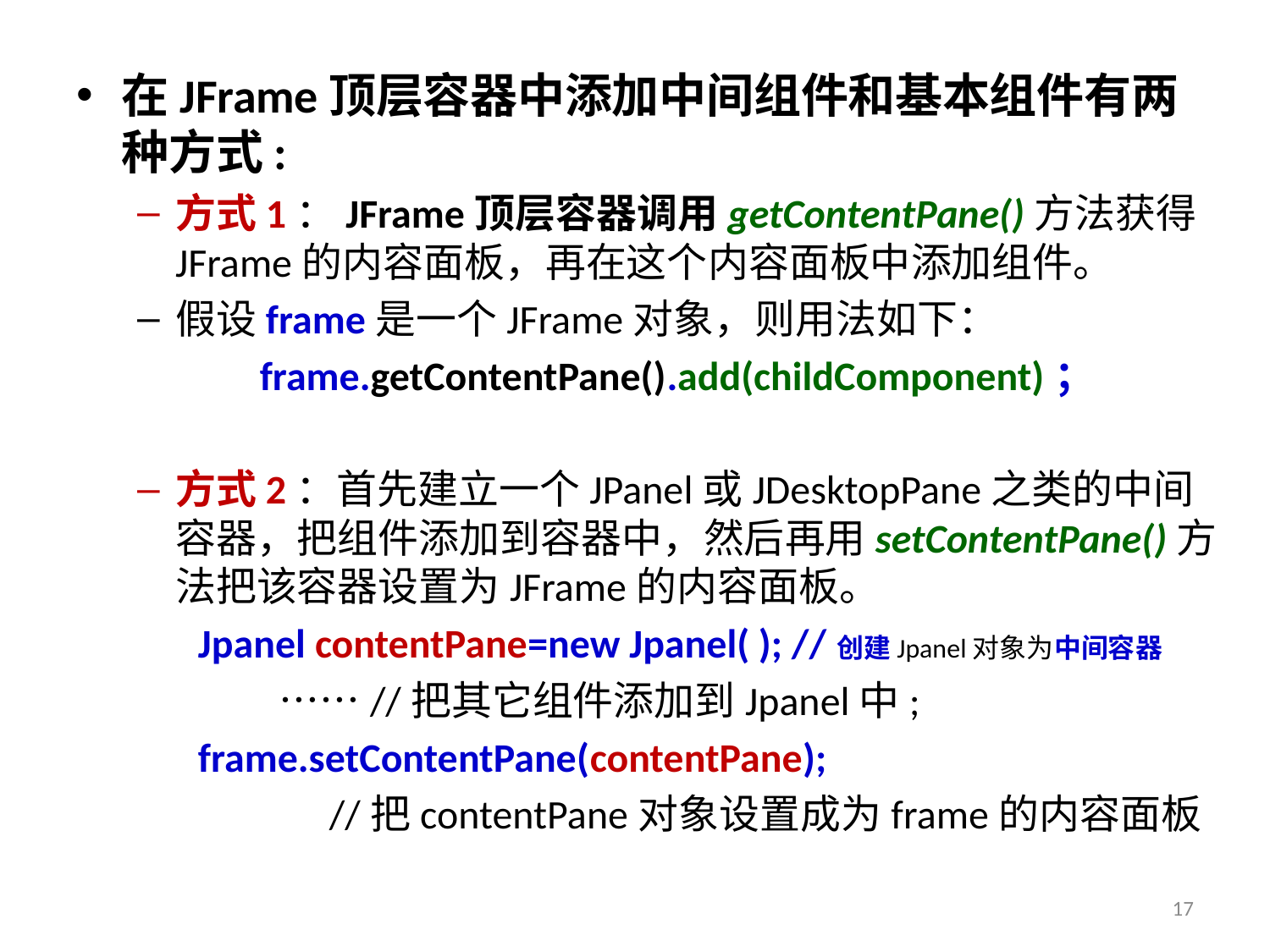

在JFrame顶层容器中添加中间组件和基本组件有两种方式:
方式1：JFrame顶层容器调用getContentPane()方法获得JFrame的内容面板，再在这个内容面板中添加组件。
假设frame是一个JFrame对象，则用法如下：
frame.getContentPane().add(childComponent)；

方式2：首先建立一个JPanel或JDesktopPane之类的中间容器，把组件添加到容器中，然后再用setContentPane()方法把该容器设置为JFrame的内容面板。
Jpanel contentPane=new Jpanel( ); //创建Jpanel对象为中间容器
　　……//把其它组件添加到Jpanel中;
frame.setContentPane(contentPane);
　　　//把contentPane对象设置成为frame的内容面板

17